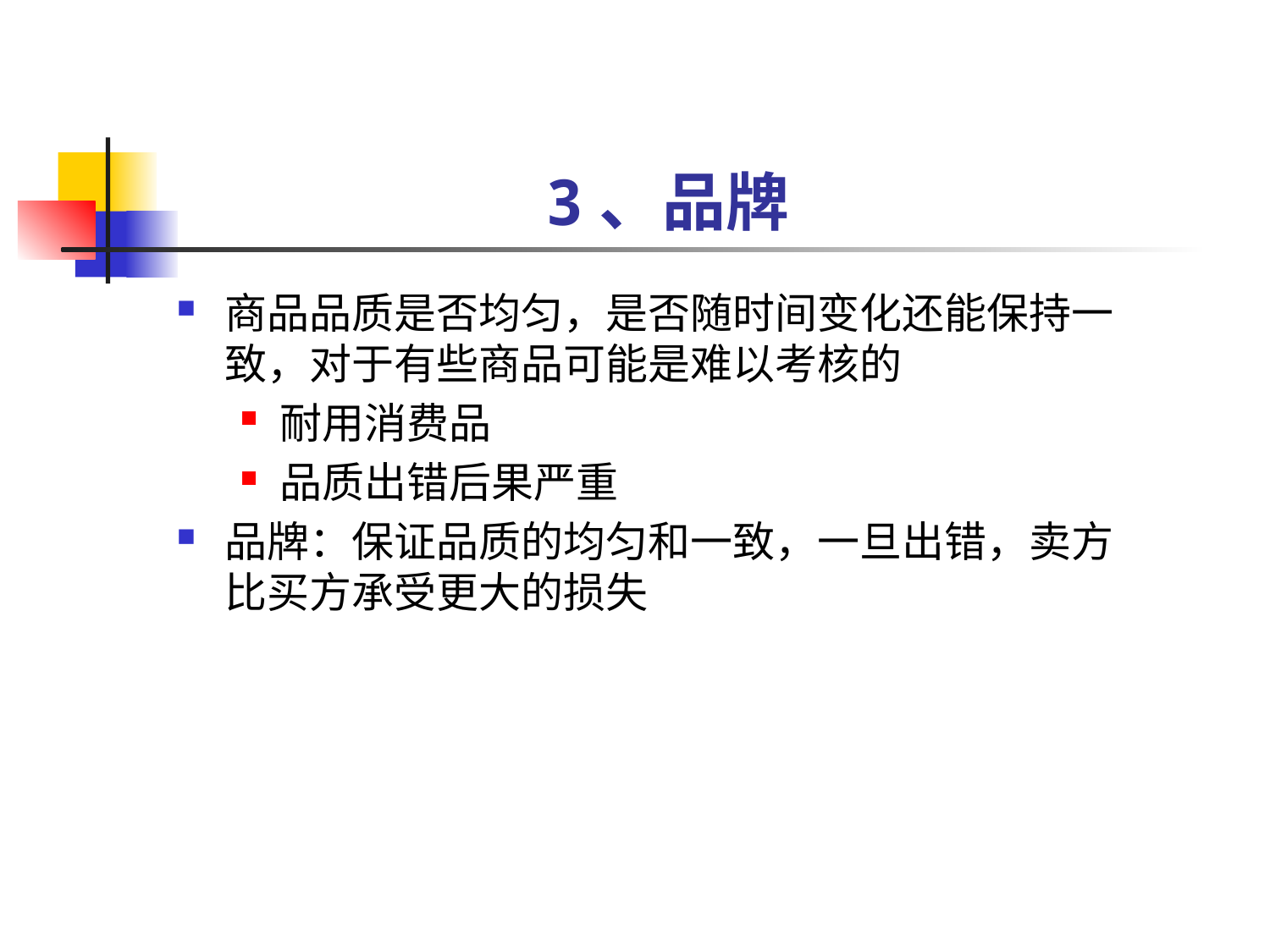

# 3、品牌
商品品质是否均匀，是否随时间变化还能保持一致，对于有些商品可能是难以考核的
耐用消费品
品质出错后果严重
品牌：保证品质的均匀和一致，一旦出错，卖方比买方承受更大的损失